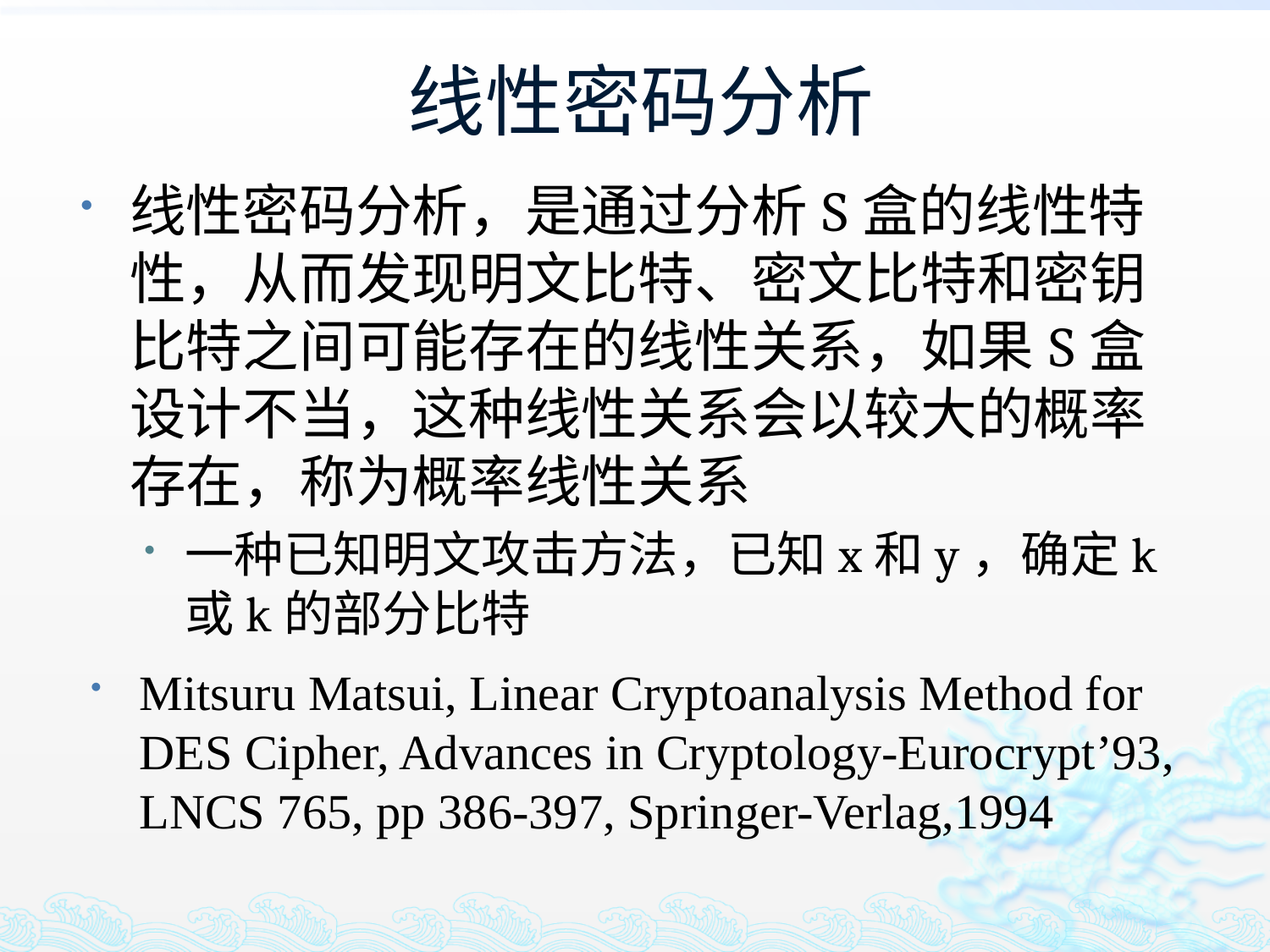

# 线性密码分析
线性密码分析，是通过分析S盒的线性特性，从而发现明文比特、密文比特和密钥比特之间可能存在的线性关系，如果S盒设计不当，这种线性关系会以较大的概率存在，称为概率线性关系
一种已知明文攻击方法，已知x和y，确定k或k的部分比特
Mitsuru Matsui, Linear Cryptoanalysis Method for DES Cipher, Advances in Cryptology-Eurocrypt’93, LNCS 765, pp 386-397, Springer-Verlag,1994